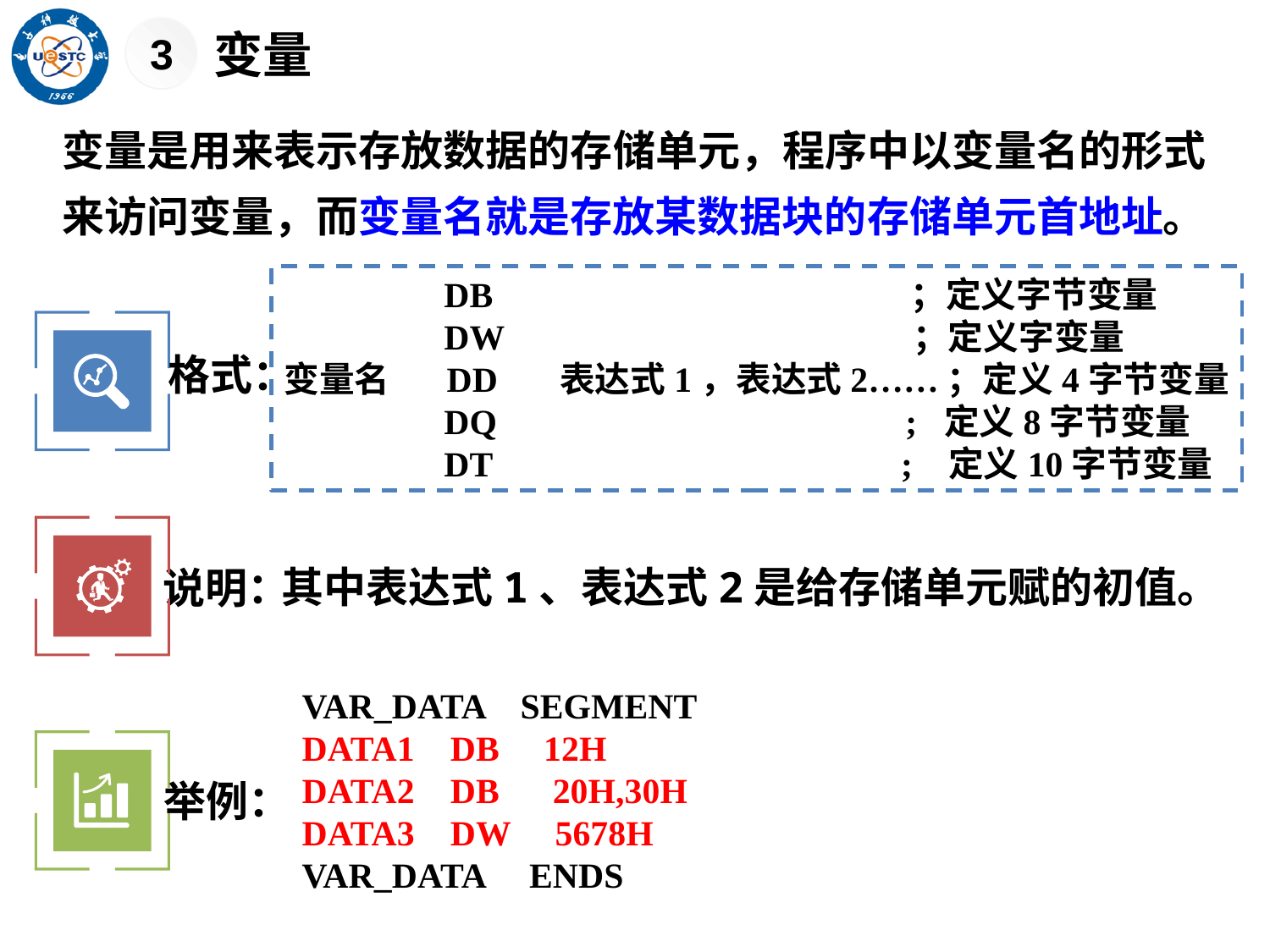

3
变量
变量是用来表示存放数据的存储单元，程序中以变量名的形式来访问变量，而变量名就是存放某数据块的存储单元首地址。
                  DB                                              ；定义字节变量
                  DW                                             ；定义字变量
变量名      DD      表达式1，表达式2……；定义4字节变量
                  DQ                                              ;  定义8字节变量
                  DT                                              ;   定义10字节变量

格式：

说明：
其中表达式1、表达式2是给存储单元赋的初值。
VAR_DATA    SEGMENT
DATA1    DB     12H
DATA2    DB      20H,30H
DATA3    DW     5678H
VAR_DATA     ENDS

举例：